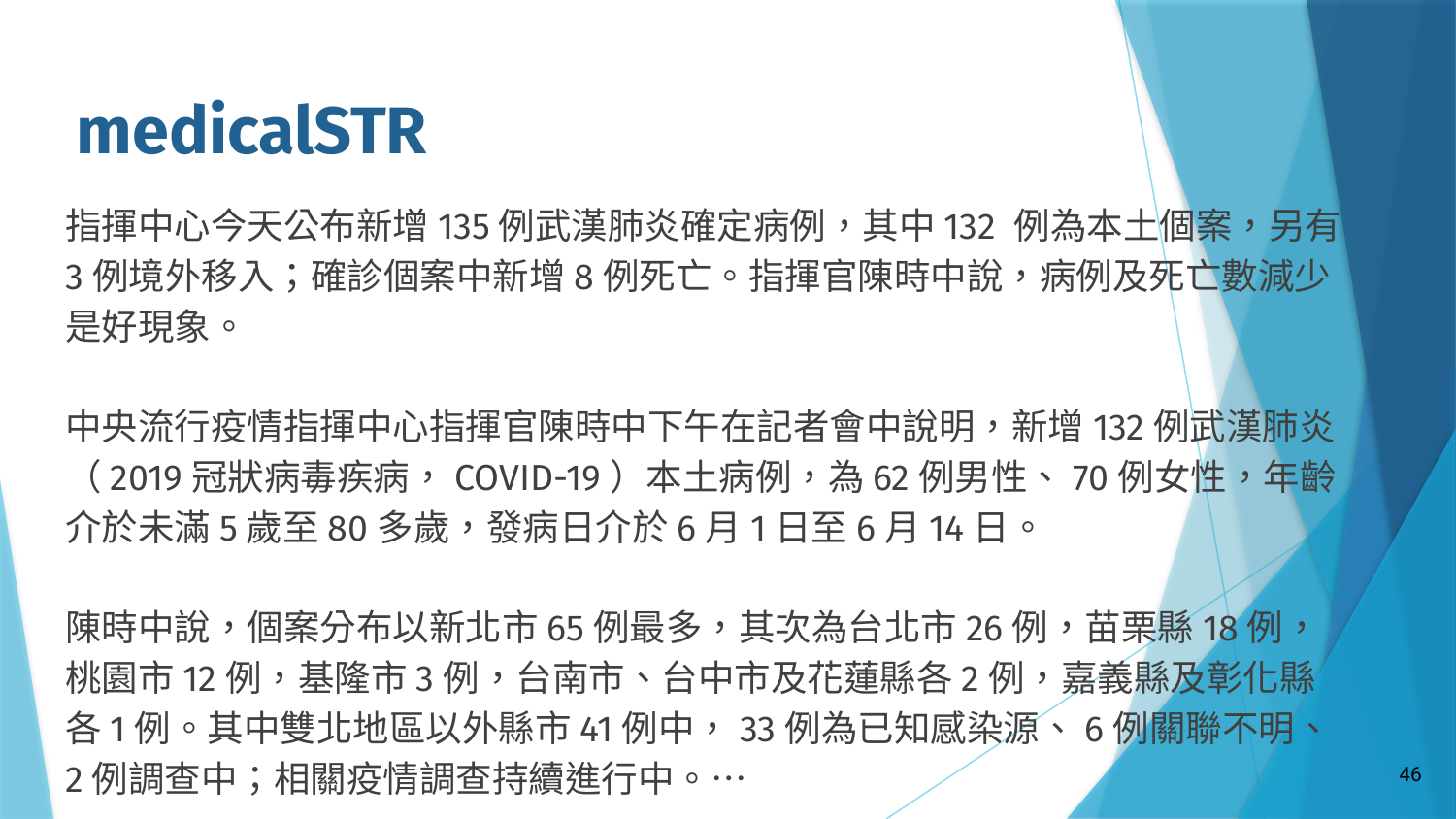

# medicalSTR
指揮中心今天公布新增135例武漢肺炎確定病例，其中132 例為本土個案，另有3例境外移入；確診個案中新增8例死亡。指揮官陳時中說，病例及死亡數減少是好現象。

中央流行疫情指揮中心指揮官陳時中下午在記者會中說明，新增132例武漢肺炎（2019冠狀病毒疾病，COVID-19）本土病例，為62例男性、70例女性，年齡介於未滿5歲至80多歲，發病日介於6月1日至6月14日。

陳時中說，個案分布以新北市65例最多，其次為台北市26例，苗栗縣18例，桃園市12例，基隆市3例，台南市、台中市及花蓮縣各2例，嘉義縣及彰化縣各1例。其中雙北地區以外縣市41例中，33例為已知感染源、6例關聯不明、2例調查中；相關疫情調查持續進行中。…

46